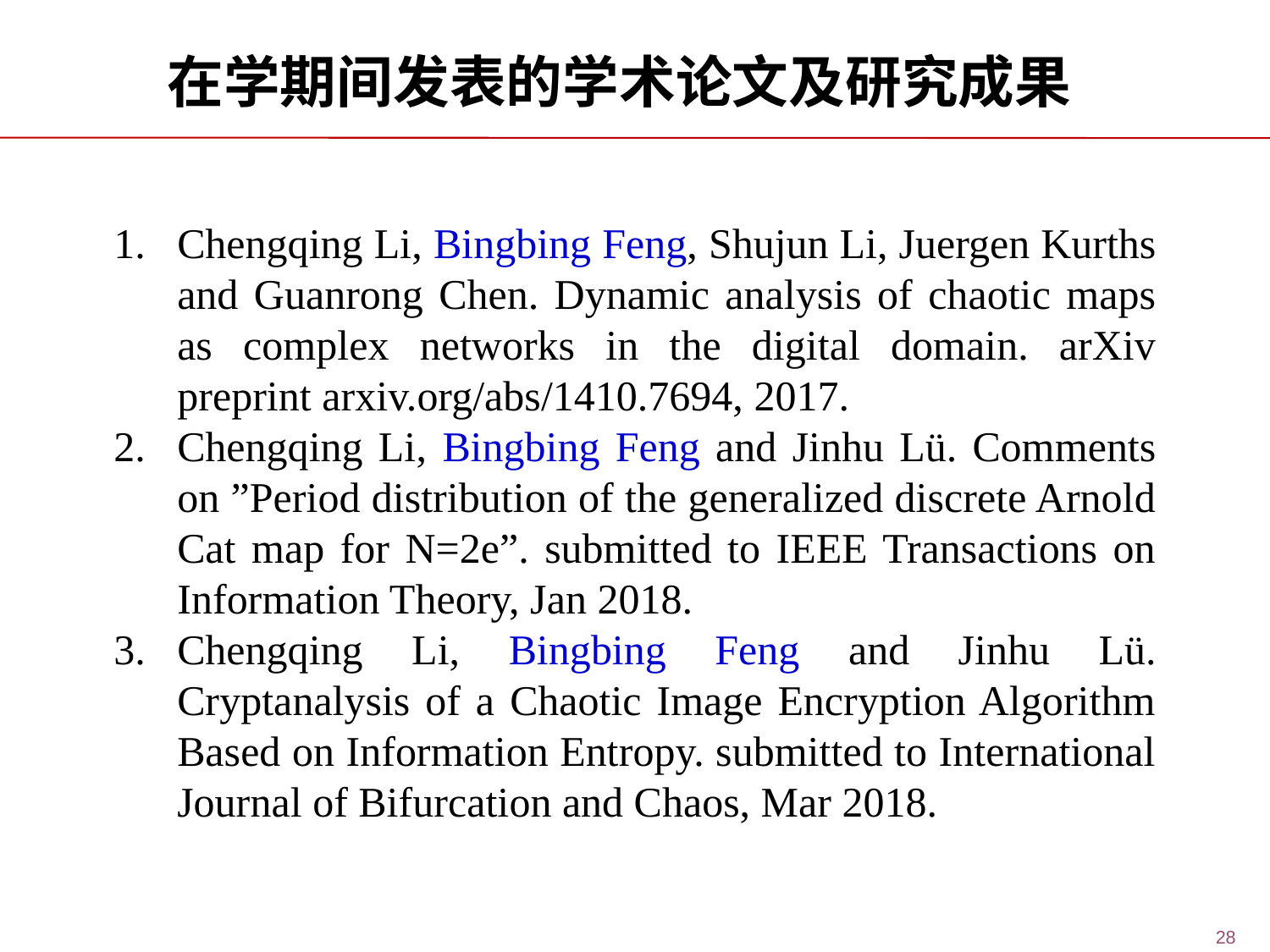

在学期间发表的学术论文及研究成果
Chengqing Li, Bingbing Feng, Shujun Li, Juergen Kurths and Guanrong Chen. Dynamic analysis of chaotic maps as complex networks in the digital domain. arXiv preprint arxiv.org/abs/1410.7694, 2017.
Chengqing Li, Bingbing Feng and Jinhu Lü. Comments on ”Period distribution of the generalized discrete Arnold Cat map for N=2e”. submitted to IEEE Transactions on Information Theory, Jan 2018.
Chengqing Li, Bingbing Feng and Jinhu Lü. Cryptanalysis of a Chaotic Image Encryption Algorithm Based on Information Entropy. submitted to International Journal of Bifurcation and Chaos, Mar 2018.
28